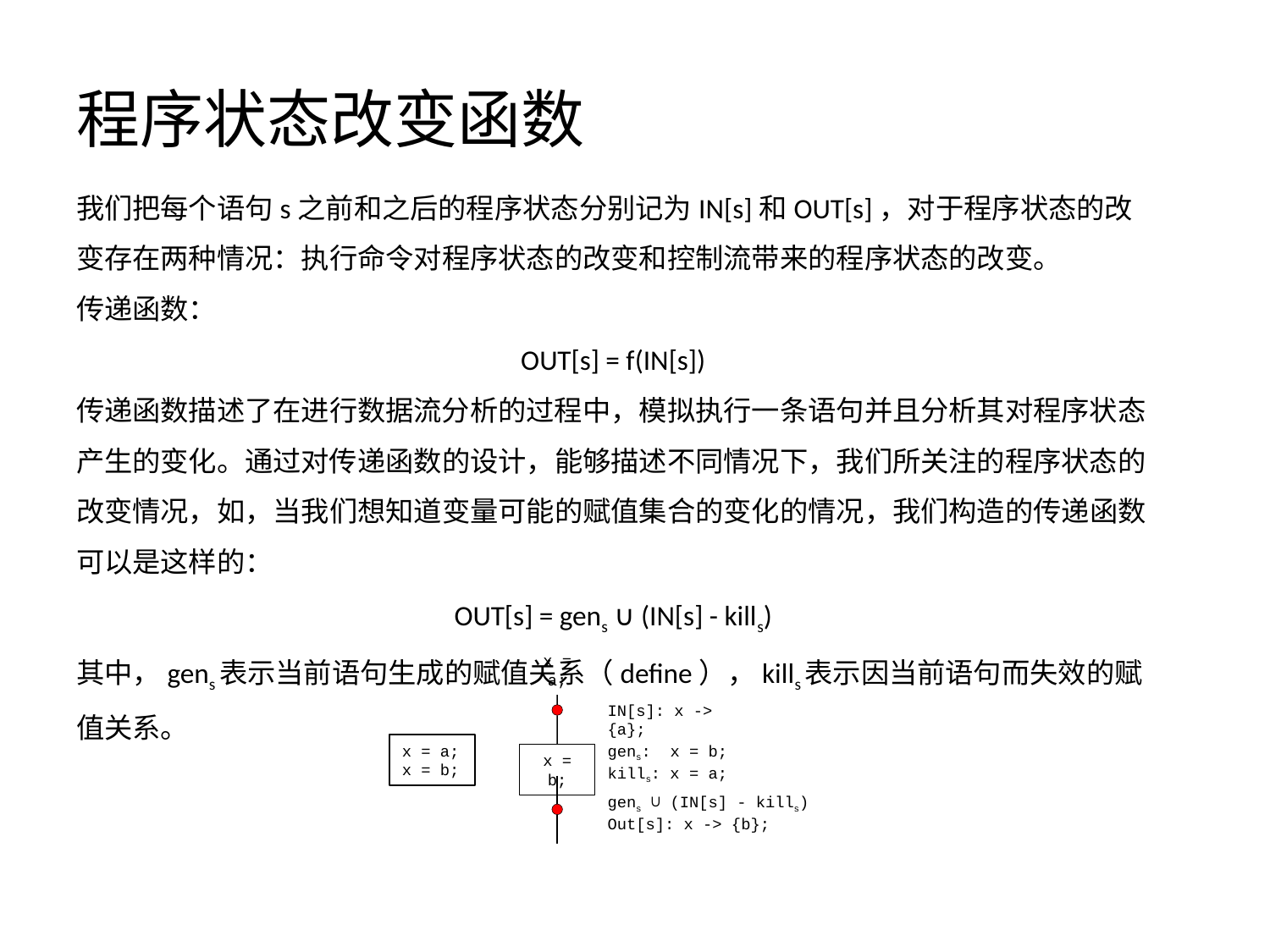

# 程序状态改变函数
我们把每个语句s之前和之后的程序状态分别记为IN[s]和OUT[s]，对于程序状态的改变存在两种情况：执行命令对程序状态的改变和控制流带来的程序状态的改变。
传递函数：
OUT[s] = f(IN[s])
传递函数描述了在进行数据流分析的过程中，模拟执行一条语句并且分析其对程序状态产生的变化。通过对传递函数的设计，能够描述不同情况下，我们所关注的程序状态的改变情况，如，当我们想知道变量可能的赋值集合的变化的情况，我们构造的传递函数可以是这样的：
OUT[s] = gens ∪ (IN[s] - kills)
其中，gens表示当前语句生成的赋值关系（define），kills表示因当前语句而失效的赋值关系。

x = a;
IN[s]: x -> {a};

x = a;
x = b;
gens:  x = b;
kills: x = a;
x = b;
gens ∪ (IN[s] - kills)
Out[s]: x -> {b};